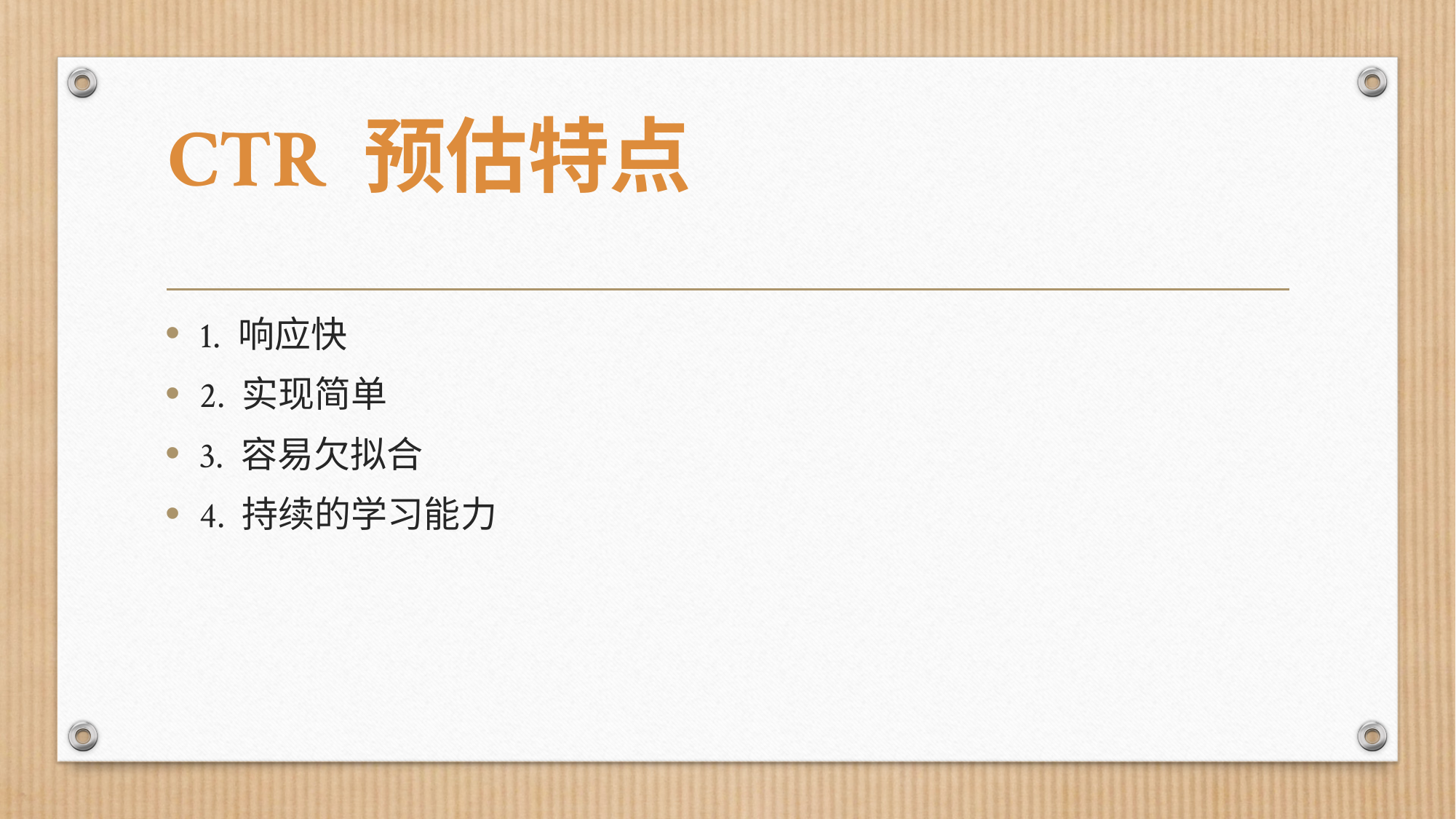

CTR 预估特点
1. 响应快
2. 实现简单
3. 容易欠拟合
4. 持续的学习能力